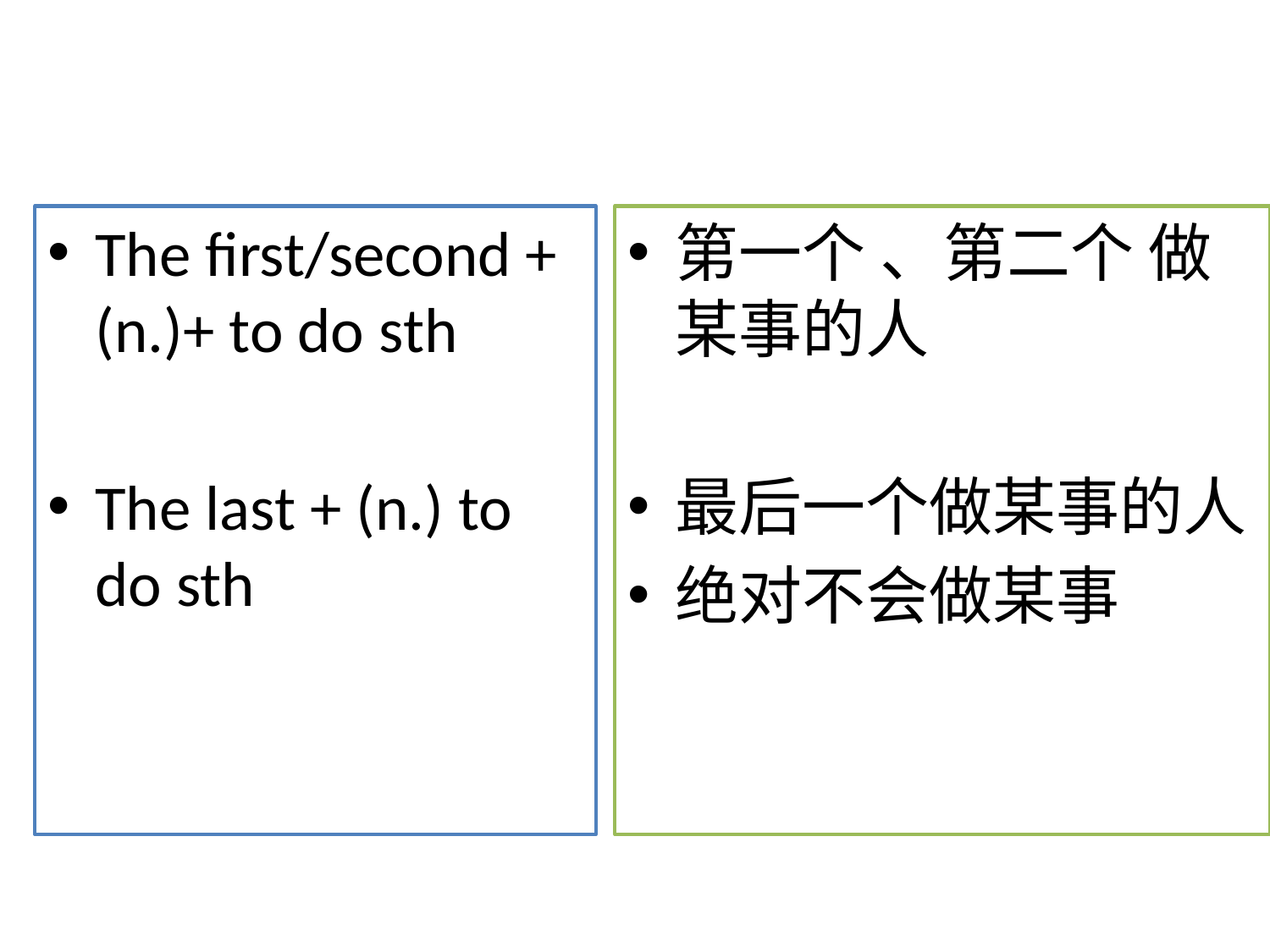

The first/second + (n.)+ to do sth

The last + (n.) to do sth
第一个 、第二个 做某事的人

最后一个做某事的人
绝对不会做某事